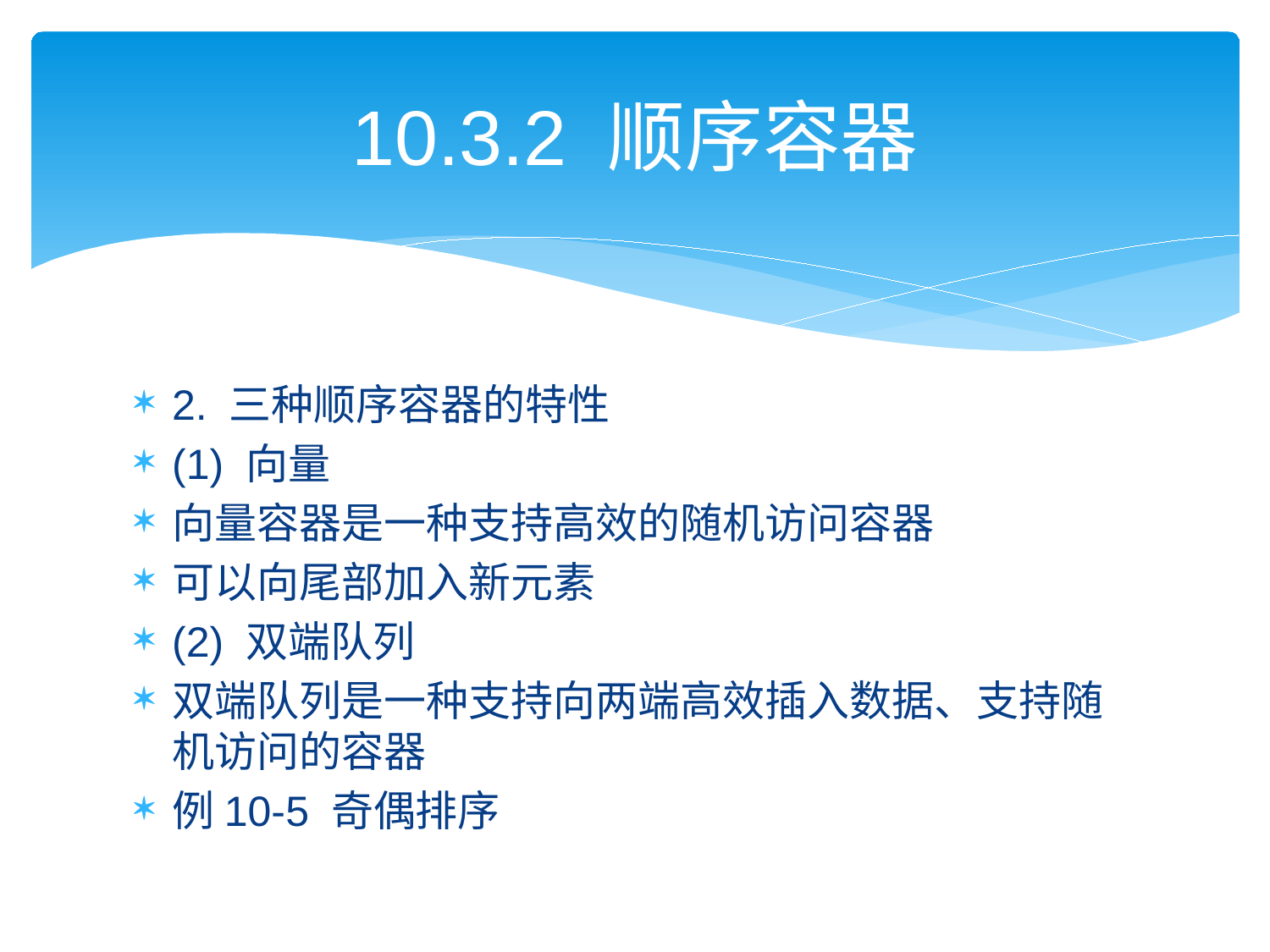

# 10.3.2 顺序容器
2. 三种顺序容器的特性
(1) 向量
向量容器是一种支持高效的随机访问容器
可以向尾部加入新元素
(2) 双端队列
双端队列是一种支持向两端高效插入数据、支持随机访问的容器
例10-5 奇偶排序